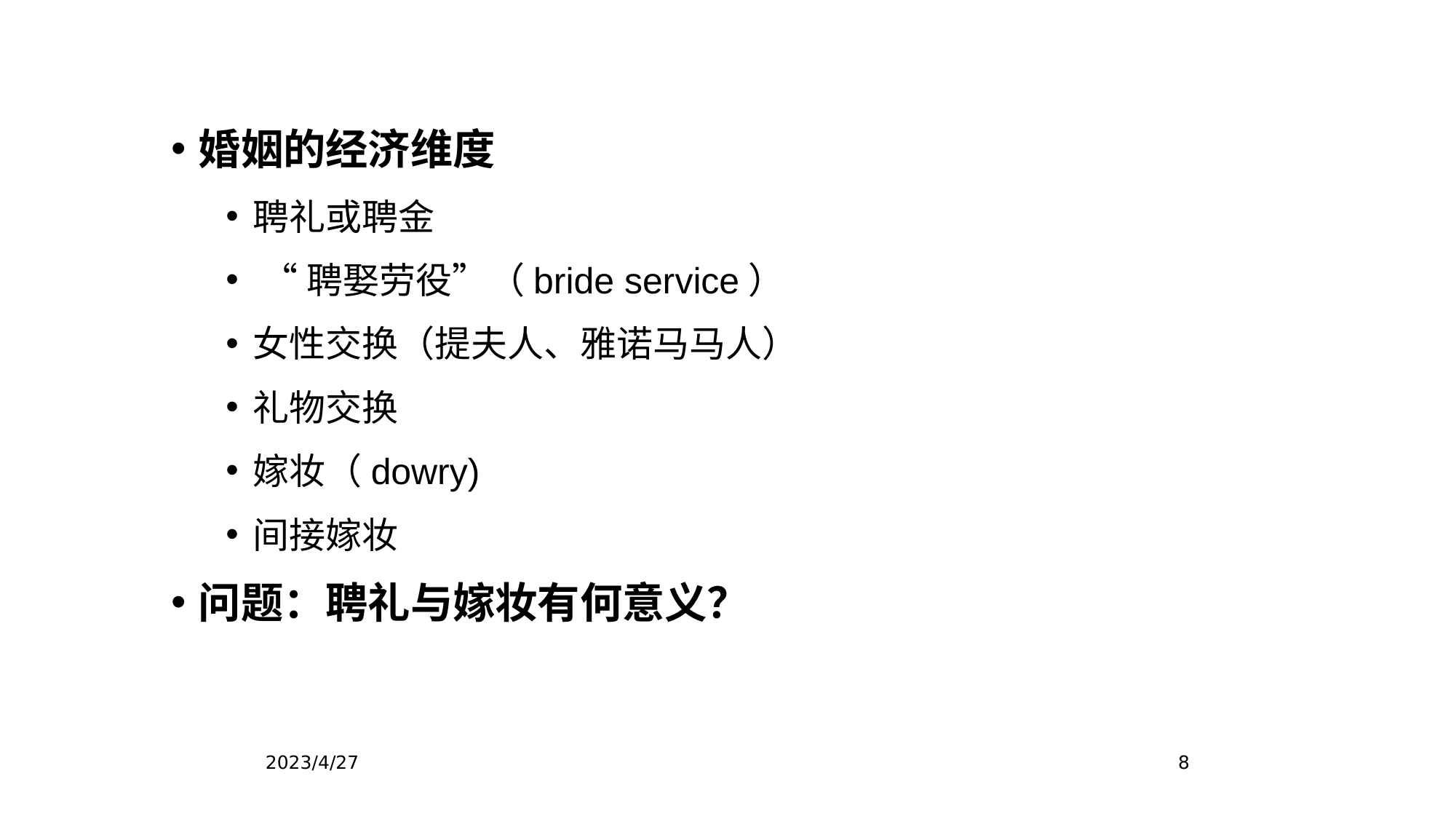

婚姻的经济维度
聘礼或聘金
 “聘娶劳役”（bride service）
女性交换（提夫人、雅诺马马人）
礼物交换
嫁妆（dowry)
间接嫁妆
问题：聘礼与嫁妆有何意义？

2023/4/27
8